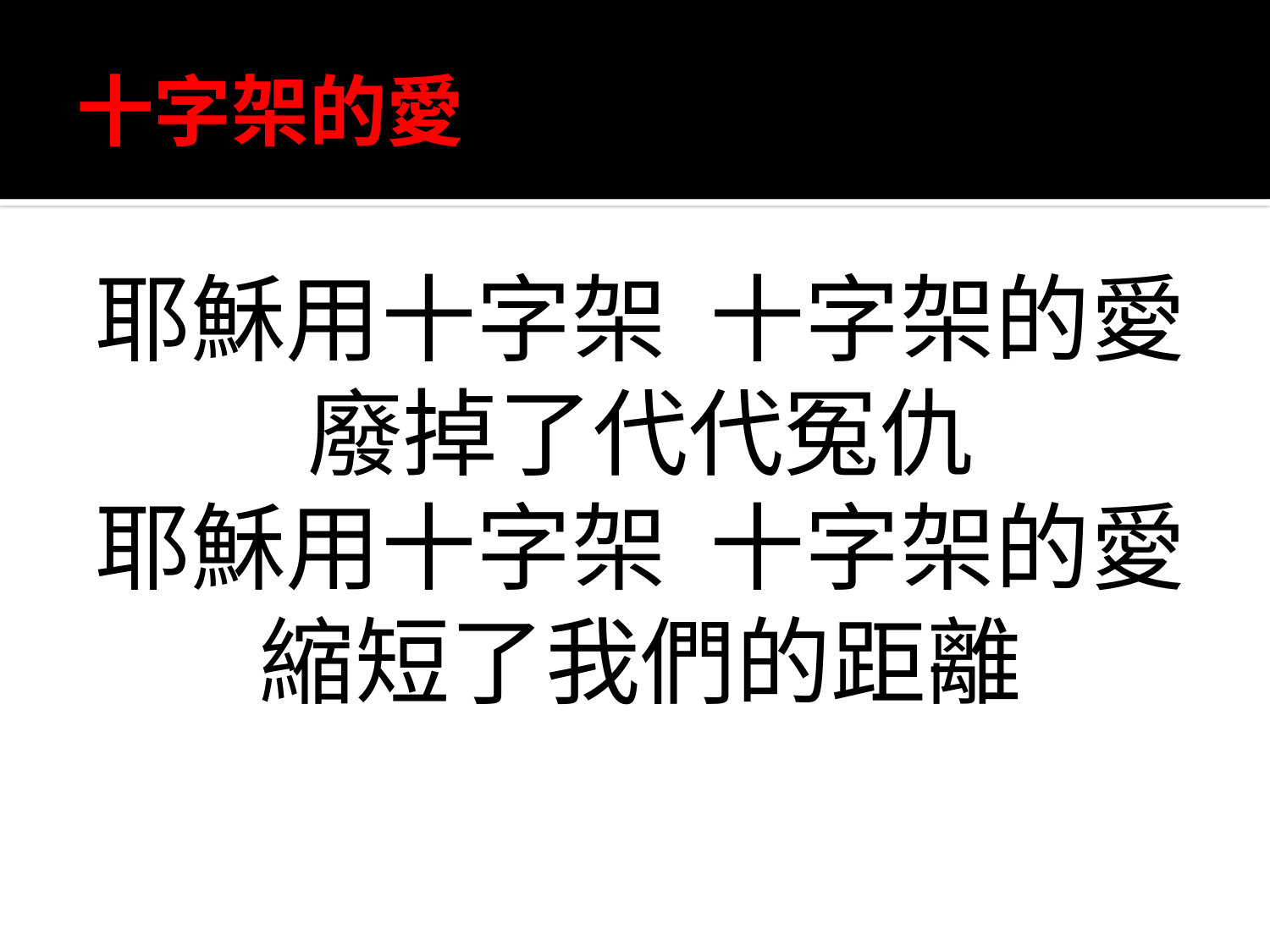

# 十字架的愛
耶穌用十字架  十字架的愛
廢掉了代代冤仇
耶穌用十字架  十字架的愛
縮短了我們的距離